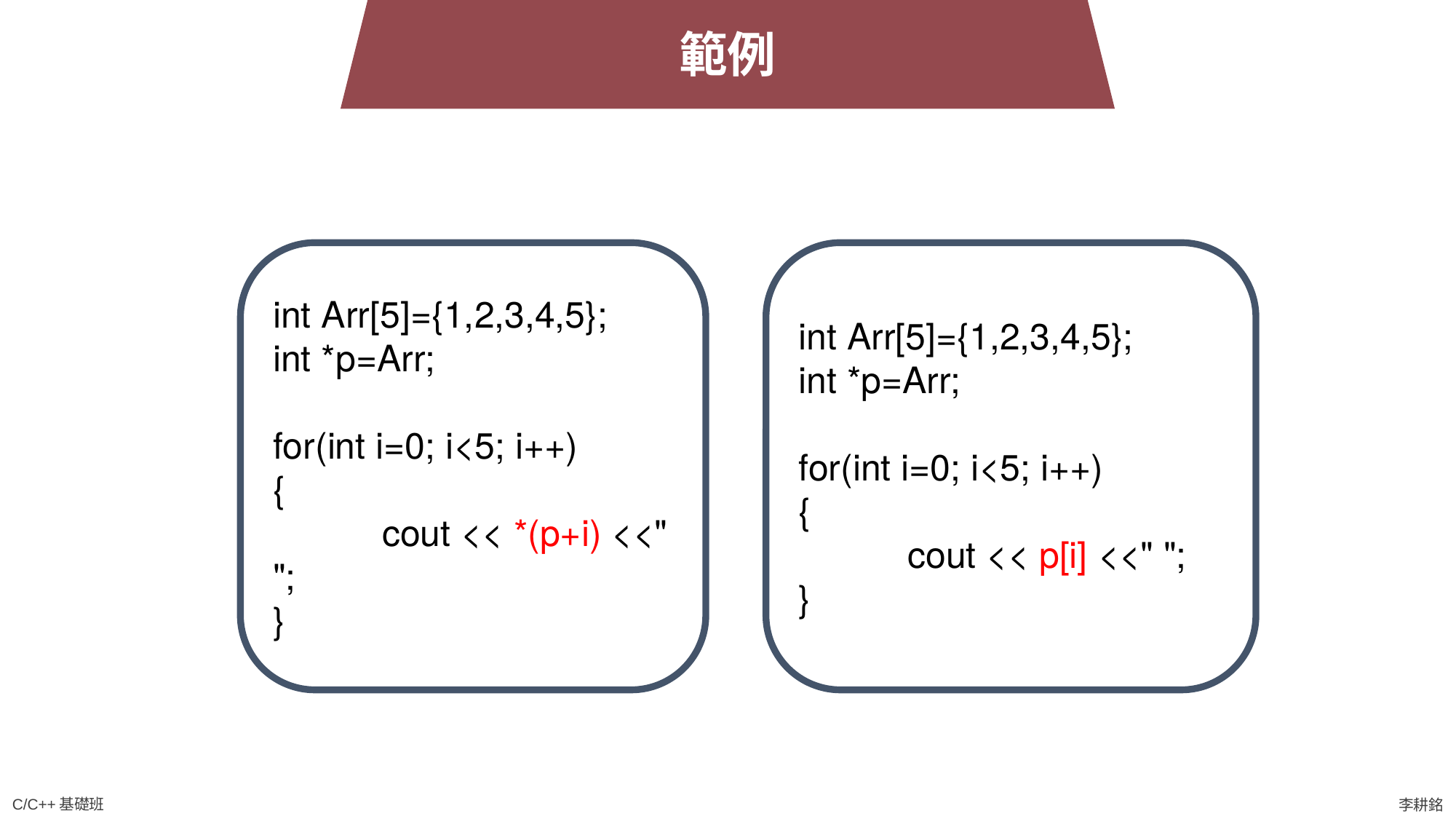

範例
int Arr[5]={1,2,3,4,5};
int *p=Arr;

for(int i=0; i<5; i++)
{
	cout << *(p+i) <<" ";
}
int Arr[5]={1,2,3,4,5};
int *p=Arr;

for(int i=0; i<5; i++)
{
	cout << p[i] <<" ";
}
C/C++基礎班
李耕銘